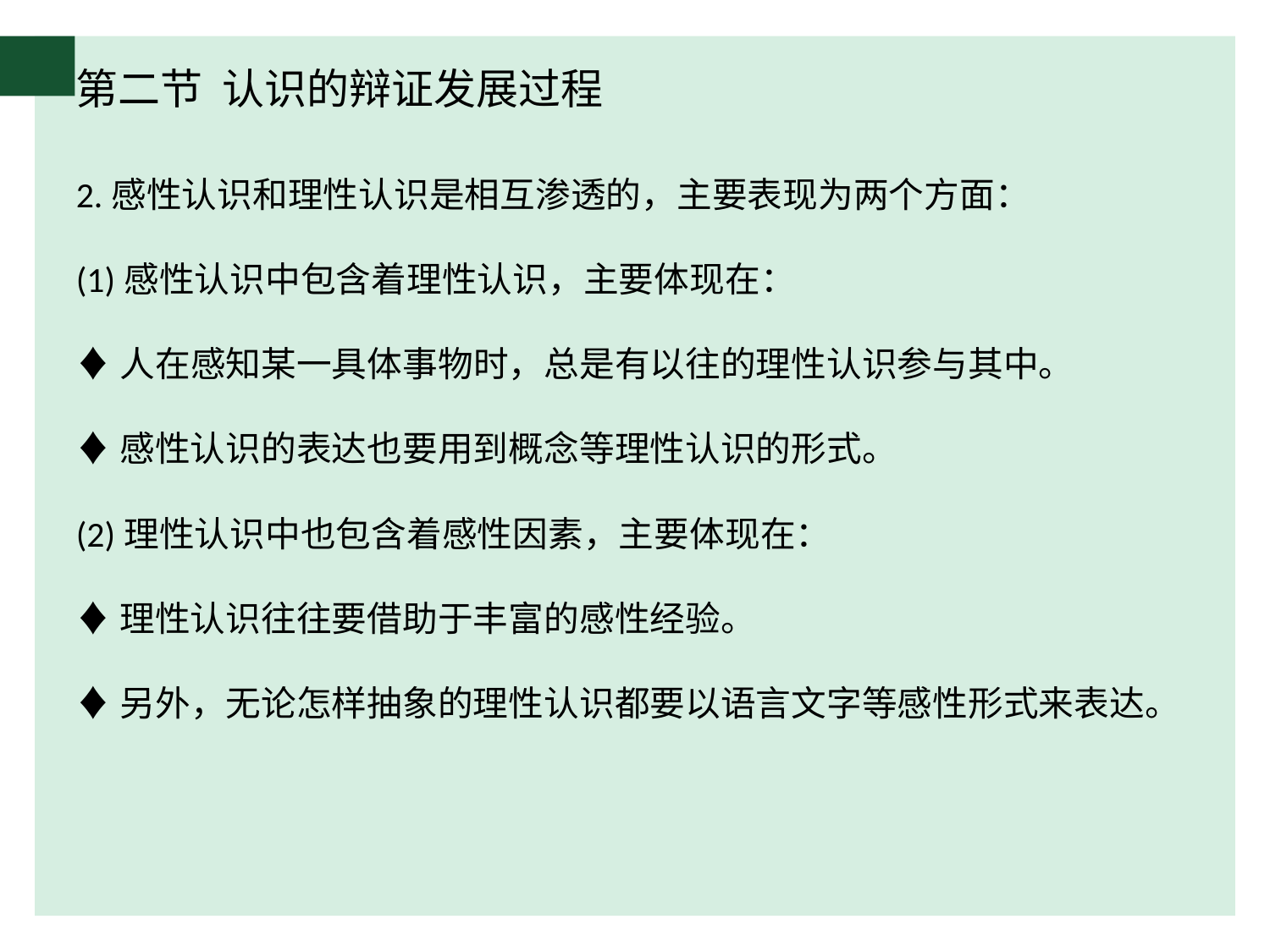

# 第二节  认识的辩证发展过程
2.感性认识和理性认识是相互渗透的，主要表现为两个方面：
(1)感性认识中包含着理性认识，主要体现在：
♦人在感知某一具体事物时，总是有以往的理性认识参与其中。
♦感性认识的表达也要用到概念等理性认识的形式。
(2)理性认识中也包含着感性因素，主要体现在：
♦理性认识往往要借助于丰富的感性经验。
♦另外，无论怎样抽象的理性认识都要以语言文字等感性形式来表达。